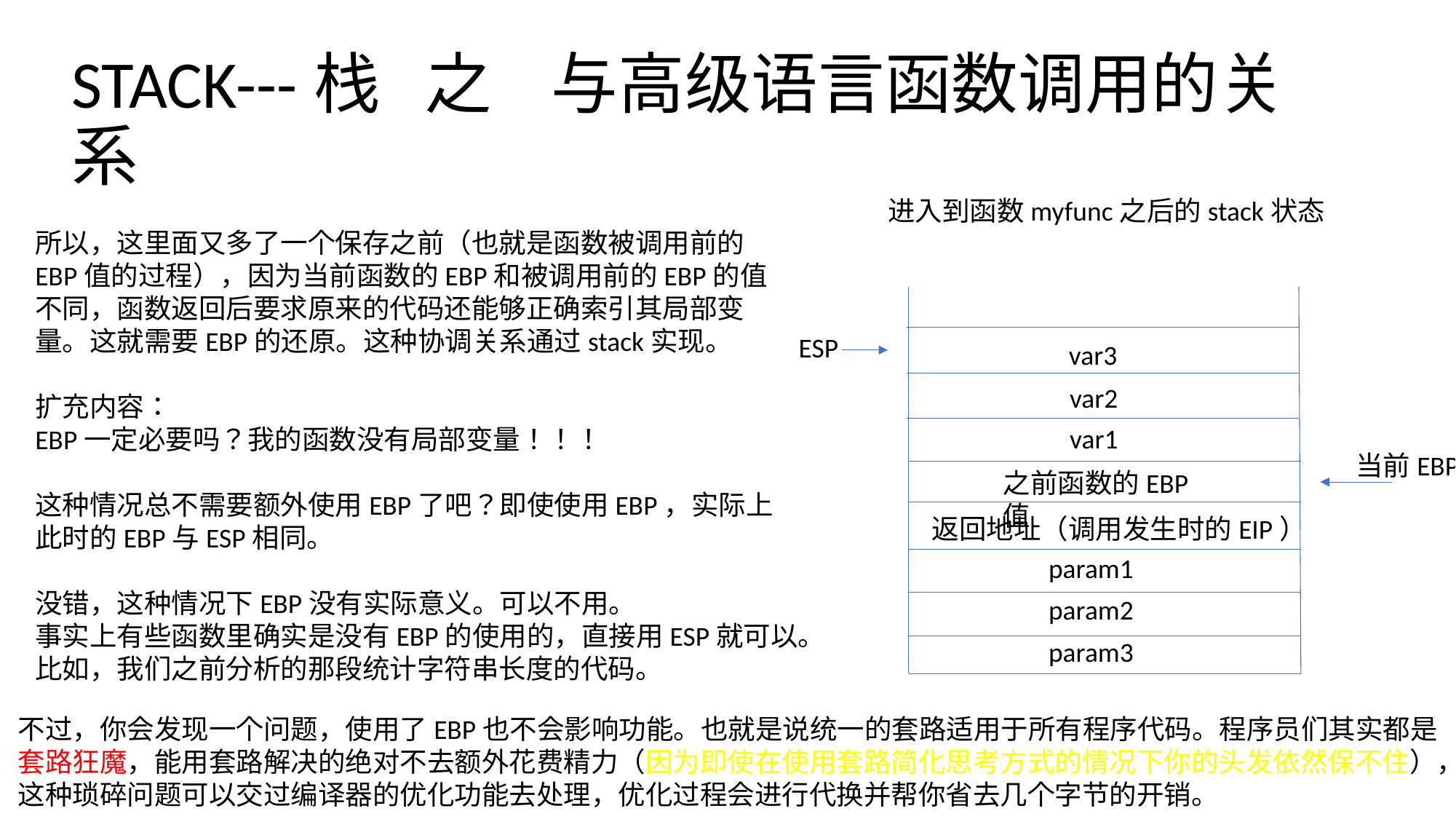

# STACK---栈   之    与高级语言函数调用的关系
进入到函数myfunc之后的stack状态
所以，这里面又多了一个保存之前（也就是函数被调用前的
EBP值的过程），因为当前函数的EBP和被调用前的EBP的值
不同，函数返回后要求原来的代码还能够正确索引其局部变
量。这就需要EBP的还原。这种协调关系通过stack实现。

扩充内容：
EBP一定必要吗？我的函数没有局部变量！！！

这种情况总不需要额外使用EBP了吧？即使使用EBP，实际上
此时的EBP与ESP相同。

没错，这种情况下EBP没有实际意义。可以不用。
事实上有些函数里确实是没有EBP的使用的，直接用ESP就可以。
比如，我们之前分析的那段统计字符串长度的代码。
ESP
var3
var2
var1
当前EBP
之前函数的EBP值
返回地址（调用发生时的EIP）
param1
param2
param3
不过，你会发现一个问题，使用了EBP也不会影响功能。也就是说统一的套路适用于所有程序代码。程序员们其实都是
套路狂魔，能用套路解决的绝对不去额外花费精力（因为即使在使用套路简化思考方式的情况下你的头发依然保不住），
这种琐碎问题可以交过编译器的优化功能去处理，优化过程会进行代换并帮你省去几个字节的开销。